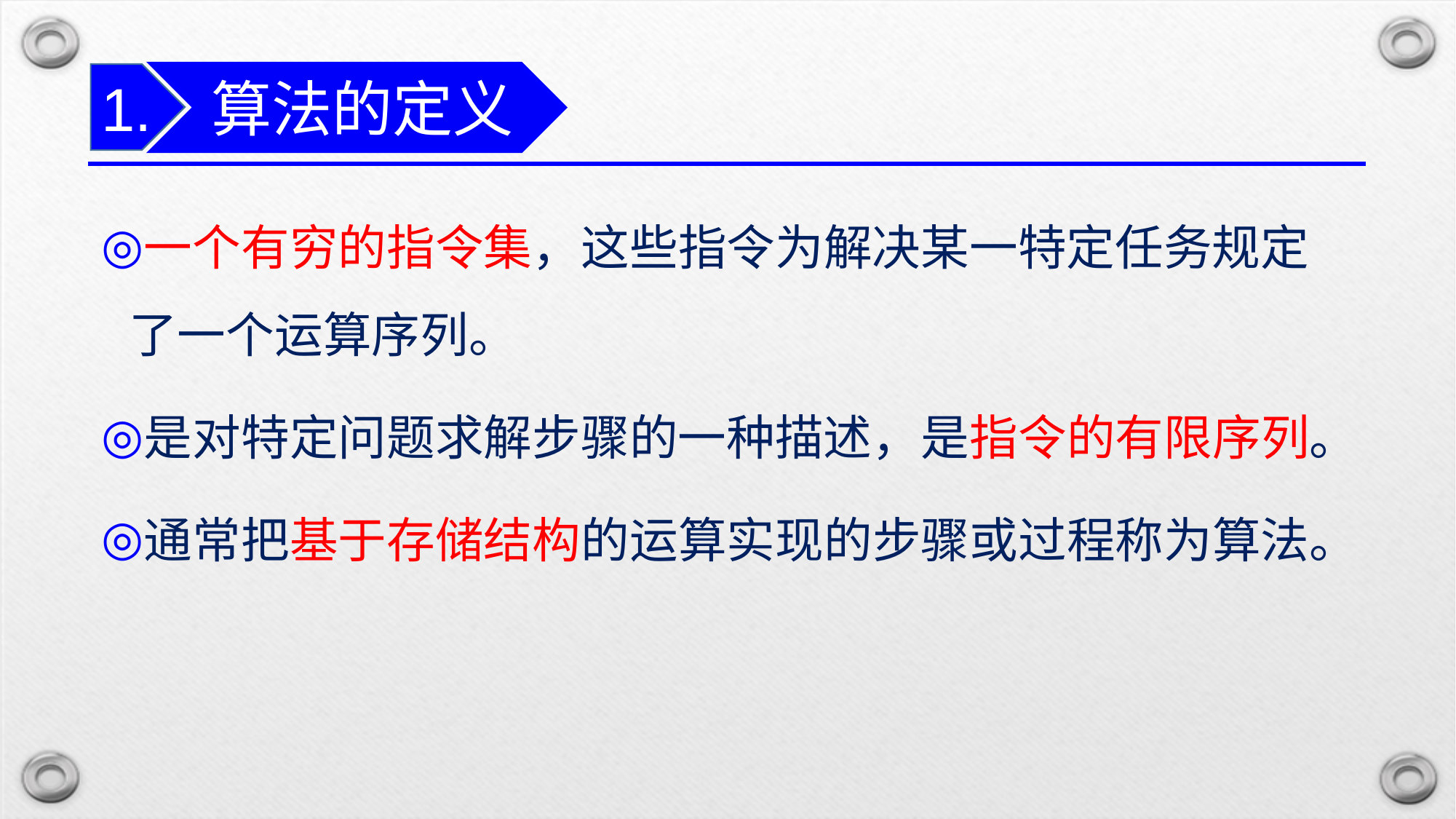

算法的定义

1.
一个有穷的指令集，这些指令为解决某一特定任务规定了一个运算序列。
是对特定问题求解步骤的一种描述，是指令的有限序列。
通常把基于存储结构的运算实现的步骤或过程称为算法。